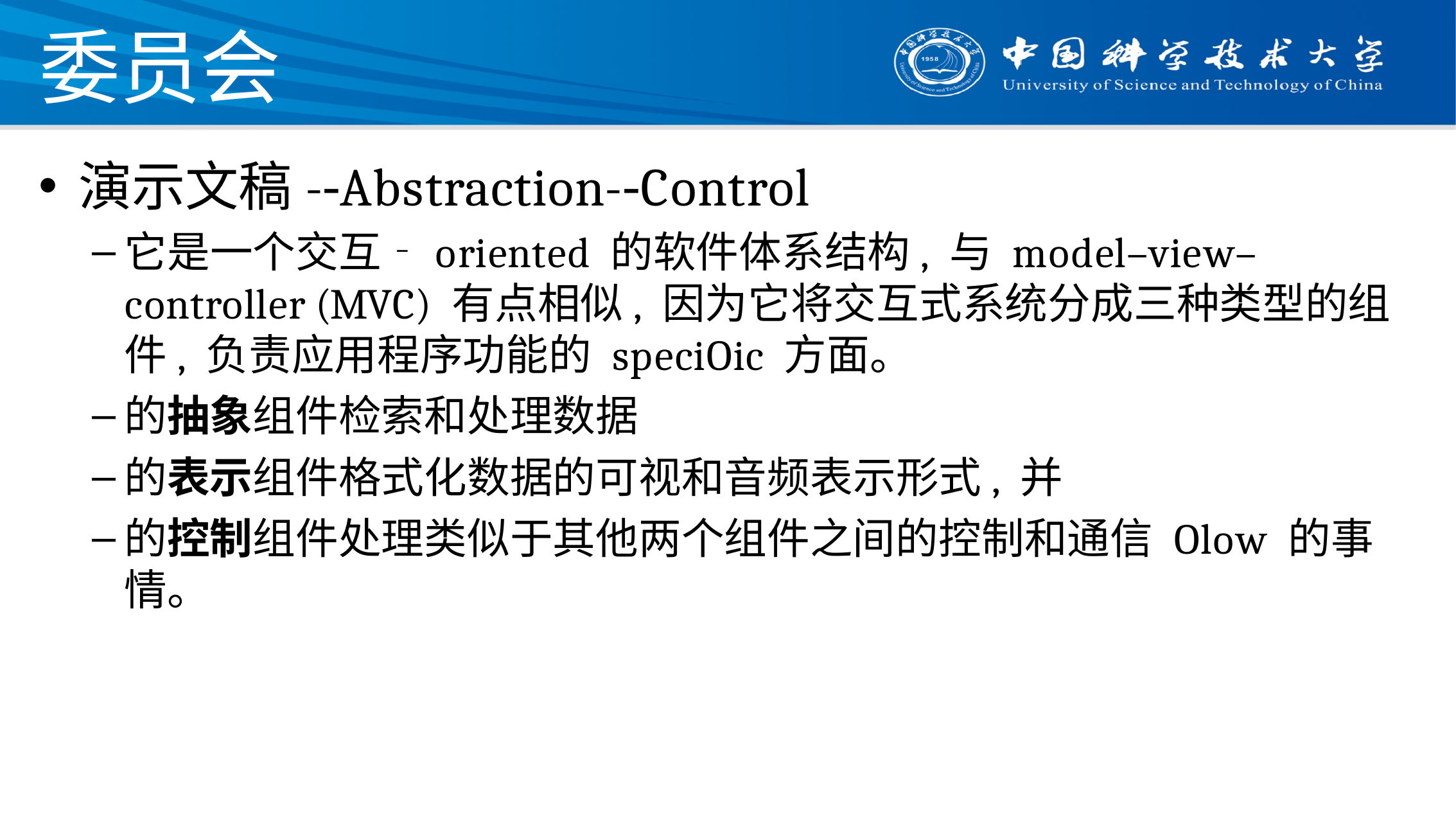

# 委员会
演示文稿-‐Abstraction-‐Control
它是一个交互‐oriented 的软件体系结构, 与 model–view–controller (MVC) 有点相似, 因为它将交互式系统分成三种类型的组件, 负责应用程序功能的 speciOic 方面。
的抽象组件检索和处理数据
的表示组件格式化数据的可视和音频表示形式, 并
的控制组件处理类似于其他两个组件之间的控制和通信 Olow 的事情。